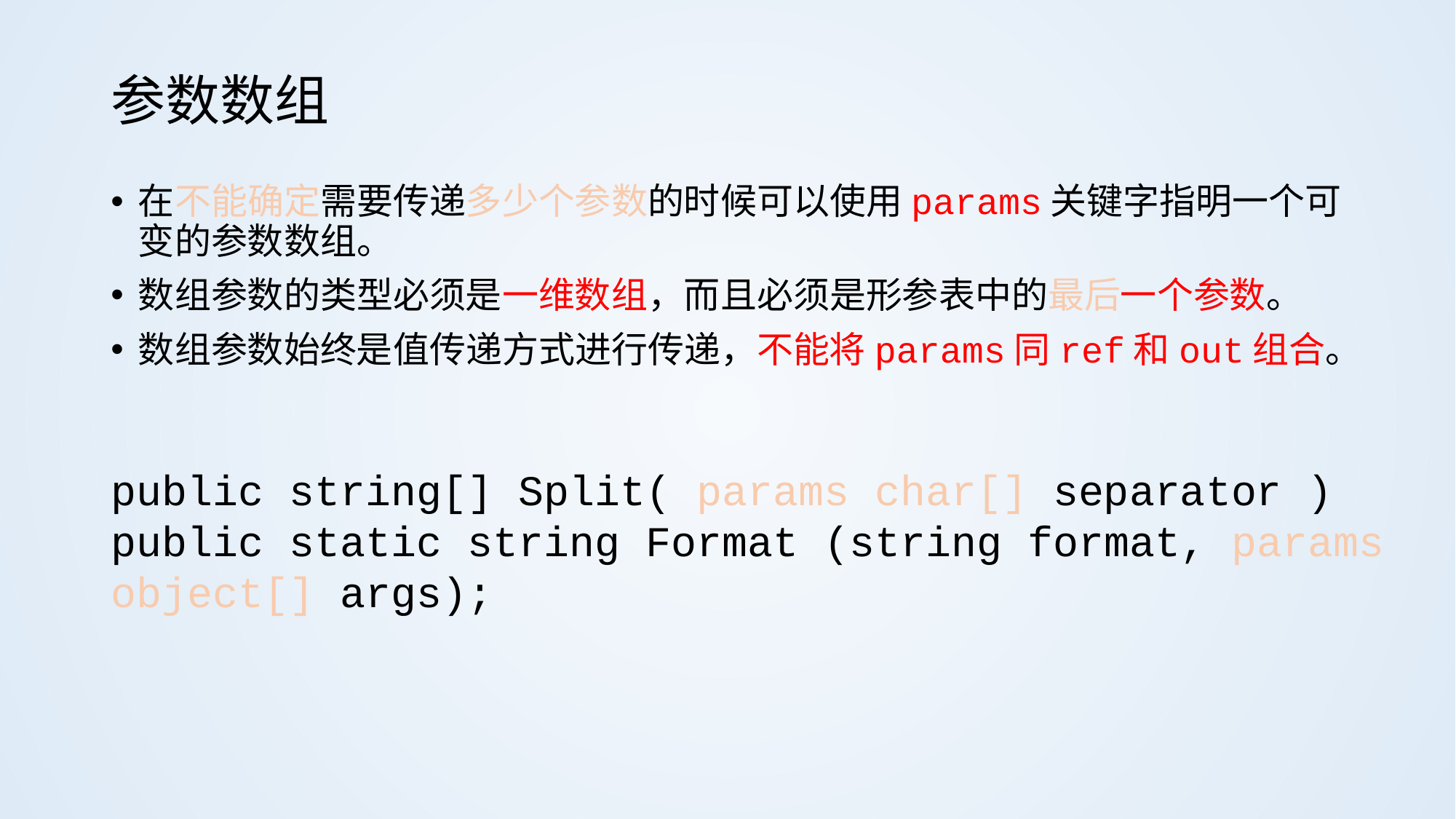

# 参数数组
在不能确定需要传递多少个参数的时候可以使用params关键字指明一个可变的参数数组。
数组参数的类型必须是一维数组，而且必须是形参表中的最后一个参数。
数组参数始终是值传递方式进行传递，不能将params同ref和out组合。
public string[] Split( params char[] separator )
public static string Format (string format, params object[] args);